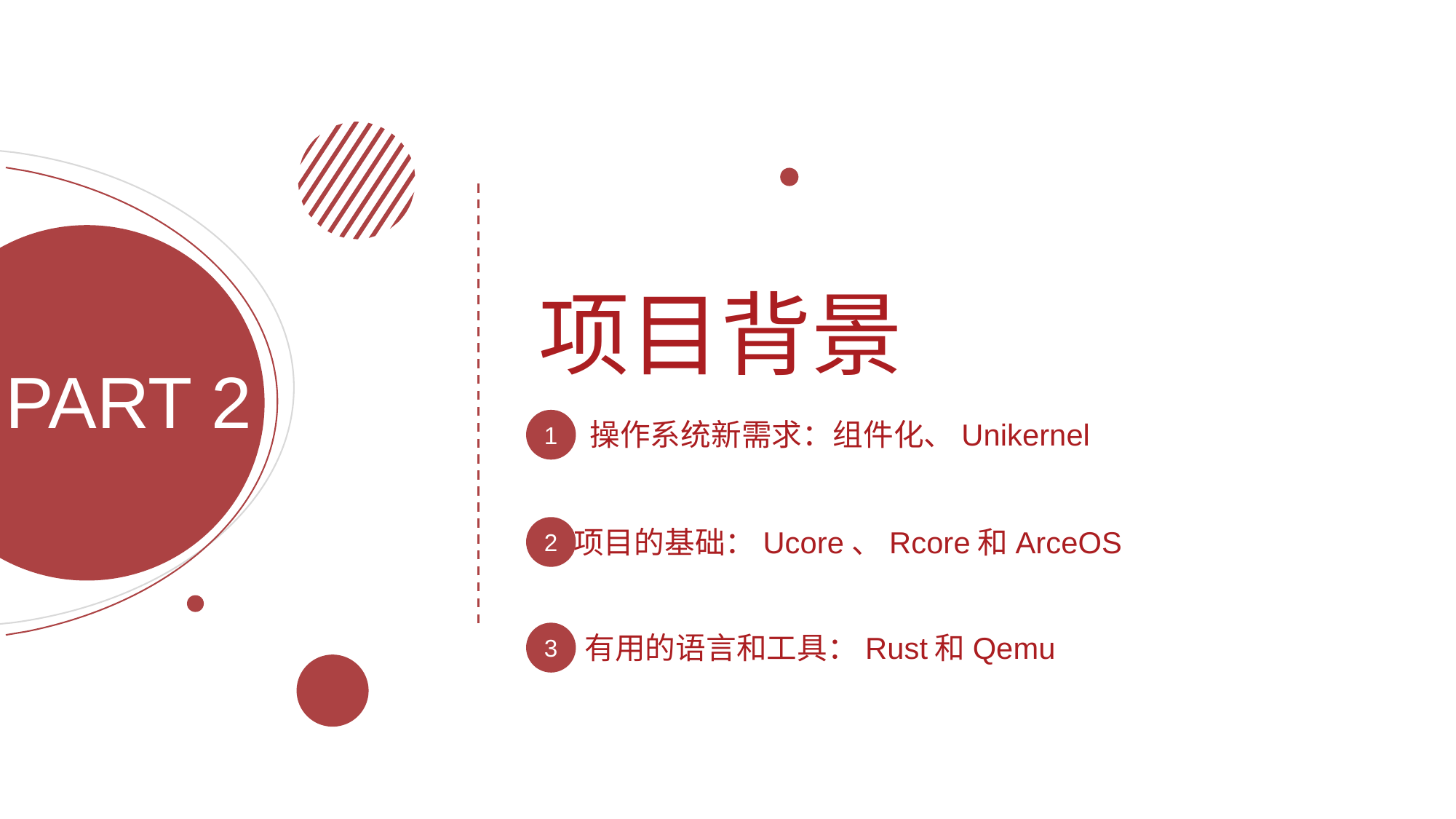

项目背景
PART 2
1
操作系统新需求：组件化、Unikernel
2
项目的基础：Ucore、Rcore和ArceOS

3
有用的语言和工具：Rust和Qemu